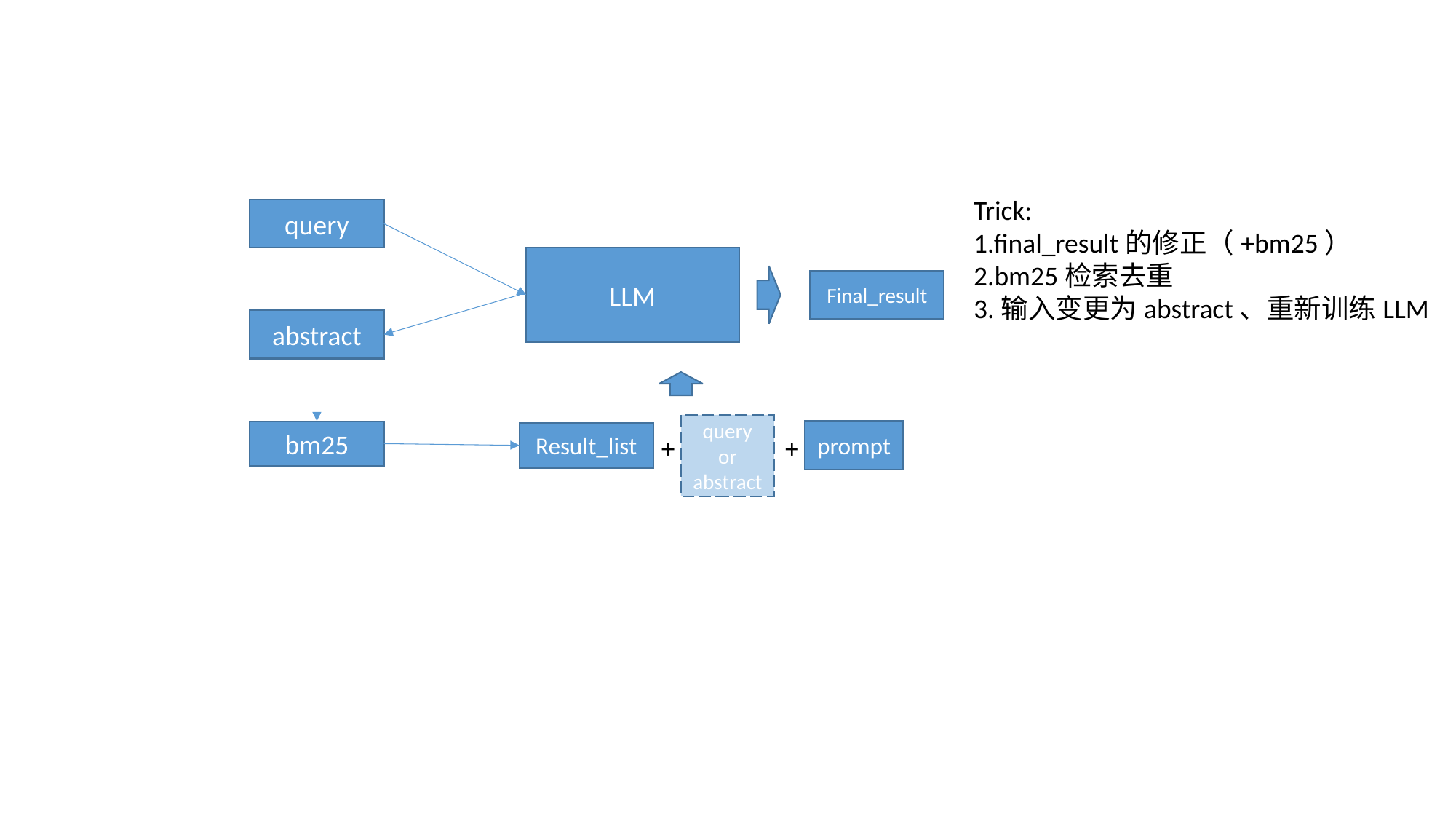

Trick:
1.final_result的修正（+bm25）
2.bm25检索去重
3.输入变更为abstract、重新训练LLM
query
LLM

Final_result
abstract

query or
abstract
prompt
bm25
Result_list
+
+